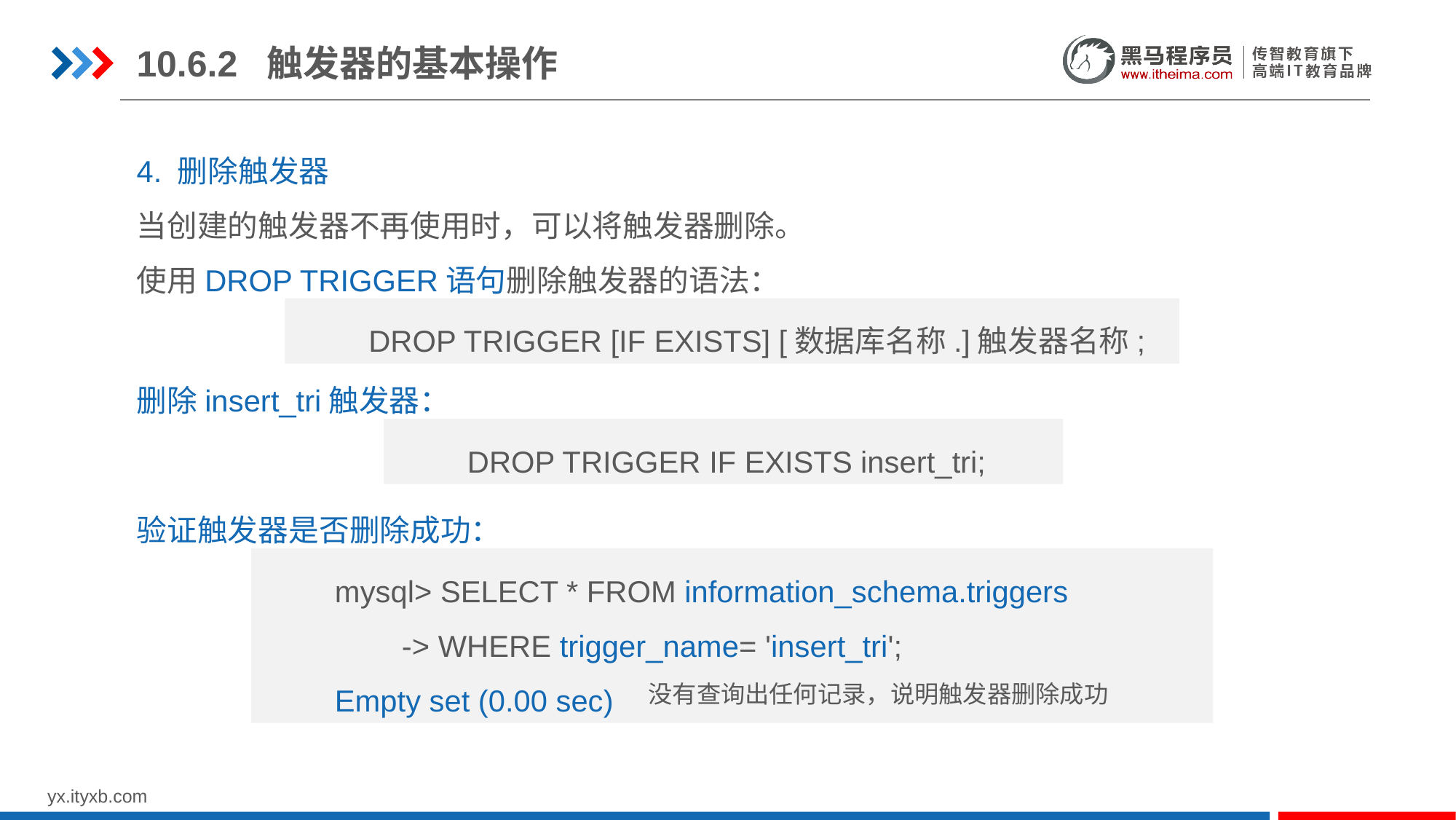

10.6.2  触发器的基本操作
4. 删除触发器
当创建的触发器不再使用时，可以将触发器删除。
使用DROP TRIGGER语句删除触发器的语法：
DROP TRIGGER [IF EXISTS] [数据库名称.]触发器名称;
删除insert_tri触发器：
DROP TRIGGER IF EXISTS insert_tri;
验证触发器是否删除成功：
mysql> SELECT * FROM information_schema.triggers
        -> WHERE trigger_name= 'insert_tri';
Empty set (0.00 sec)
没有查询出任何记录，说明触发器删除成功